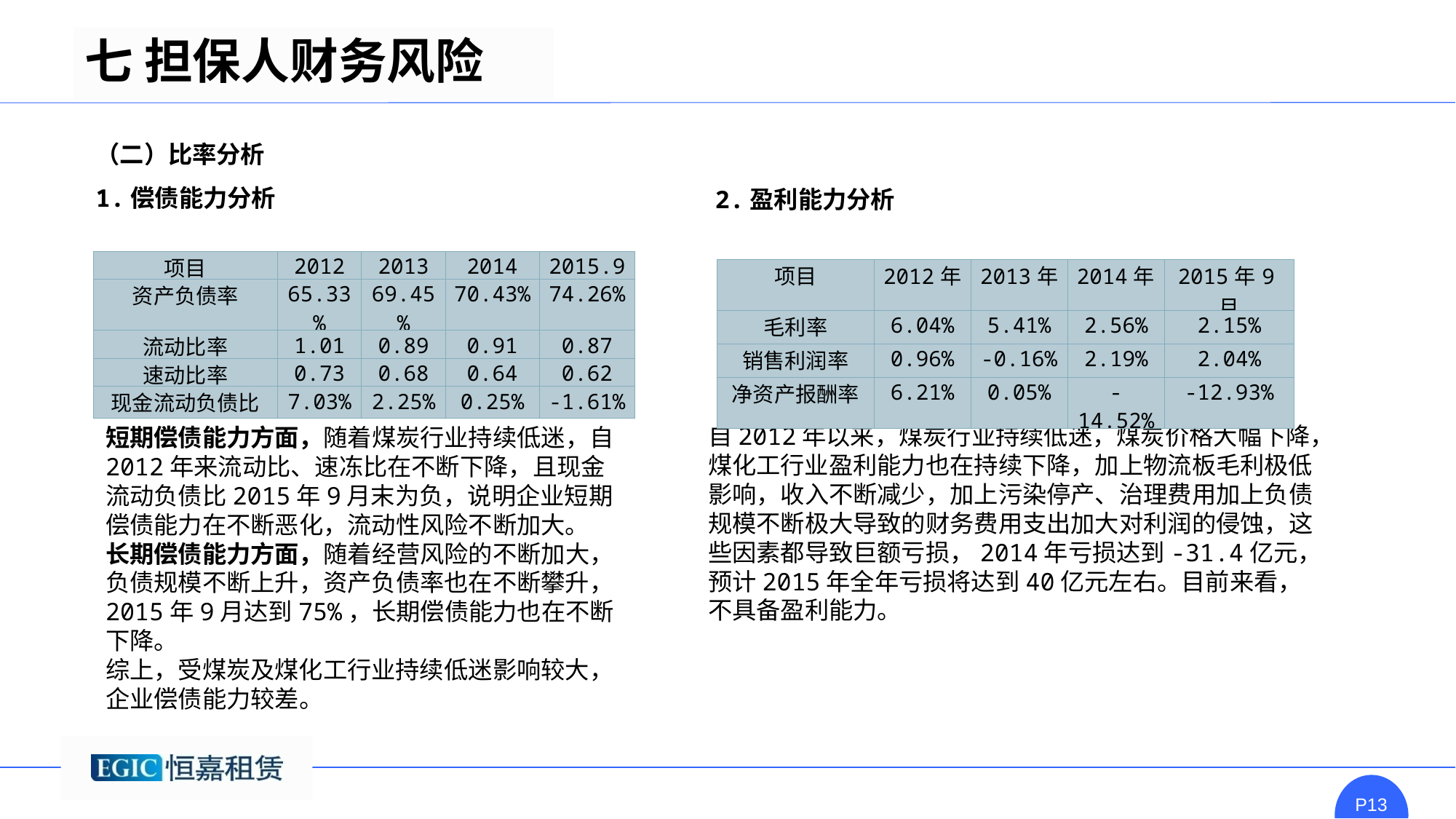

七 担保人财务风险
（二）比率分析
1.偿债能力分析
2.盈利能力分析
| 项目 | 2012 | 2013 | 2014 | 2015.9 |
| --- | --- | --- | --- | --- |
| 资产负债率 | 65.33% | 69.45% | 70.43% | 74.26% |
| 流动比率 | 1.01 | 0.89 | 0.91 | 0.87 |
| 速动比率 | 0.73 | 0.68 | 0.64 | 0.62 |
| 现金流动负债比 | 7.03% | 2.25% | 0.25% | -1.61% |
| 项目 | 2012年 | 2013年 | 2014年 | 2015年9月 |
| --- | --- | --- | --- | --- |
| 毛利率 | 6.04% | 5.41% | 2.56% | 2.15% |
| 销售利润率 | 0.96% | -0.16% | 2.19% | 2.04% |
| 净资产报酬率 | 6.21% | 0.05% | -14.52% | -12.93% |
自2012年以来，煤炭行业持续低迷，煤炭价格大幅下降，煤化工行业盈利能力也在持续下降，加上物流板毛利极低影响，收入不断减少，加上污染停产、治理费用加上负债规模不断极大导致的财务费用支出加大对利润的侵蚀，这些因素都导致巨额亏损，2014年亏损达到-31.4亿元，预计2015年全年亏损将达到40亿元左右。目前来看，不具备盈利能力。

短期偿债能力方面，随着煤炭行业持续低迷，自2012年来流动比、速冻比在不断下降，且现金流动负债比2015年9月末为负，说明企业短期偿债能力在不断恶化，流动性风险不断加大。
长期偿债能力方面，随着经营风险的不断加大，负债规模不断上升，资产负债率也在不断攀升，2015年9月达到75%，长期偿债能力也在不断下降。
综上，受煤炭及煤化工行业持续低迷影响较大，企业偿债能力较差。